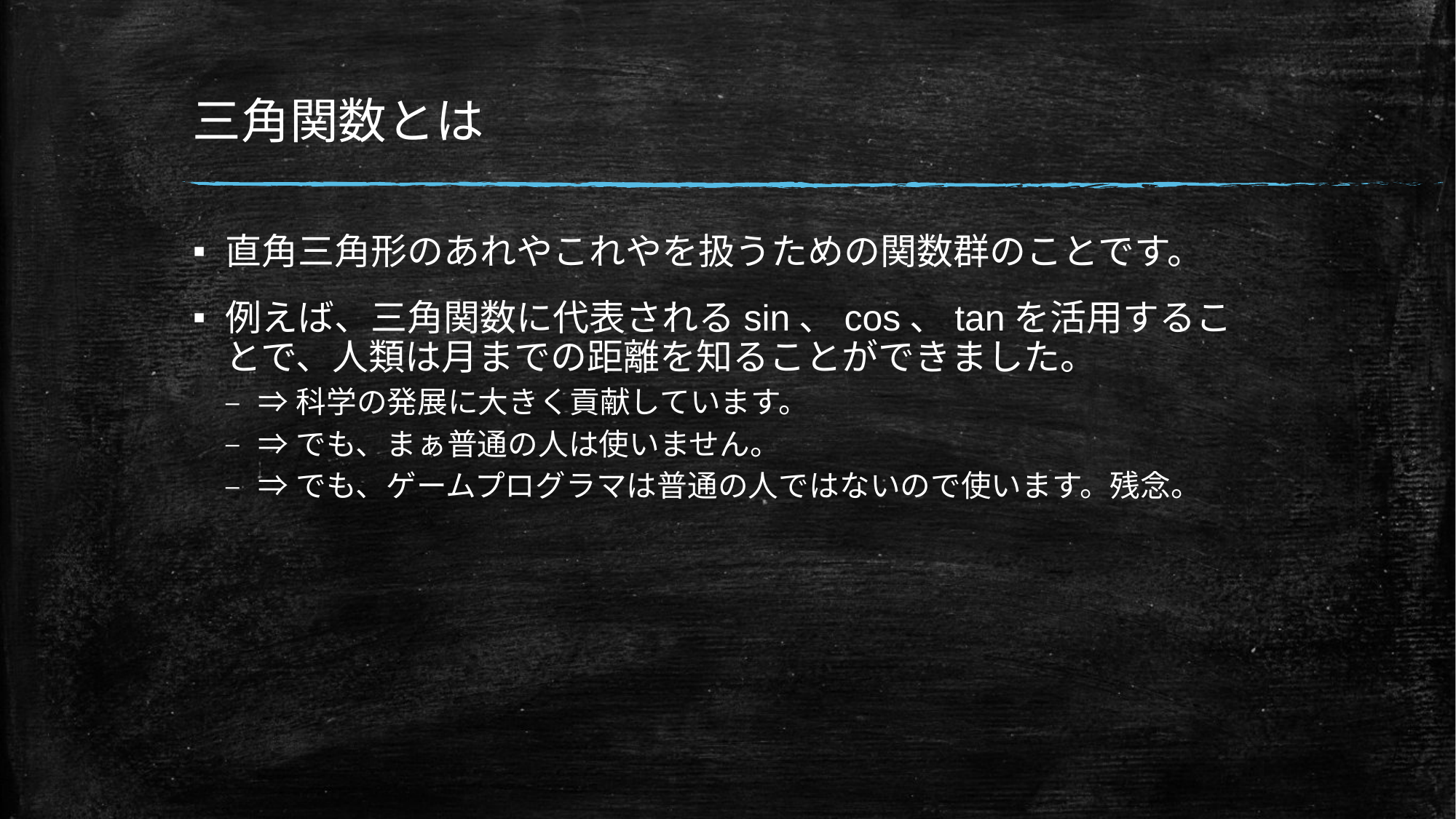

# 三角関数とは
直角三角形のあれやこれやを扱うための関数群のことです。
例えば、三角関数に代表されるsin、cos、tanを活用することで、人類は月までの距離を知ることができました。
⇒科学の発展に大きく貢献しています。
⇒でも、まぁ普通の人は使いません。
⇒でも、ゲームプログラマは普通の人ではないので使います。残念。